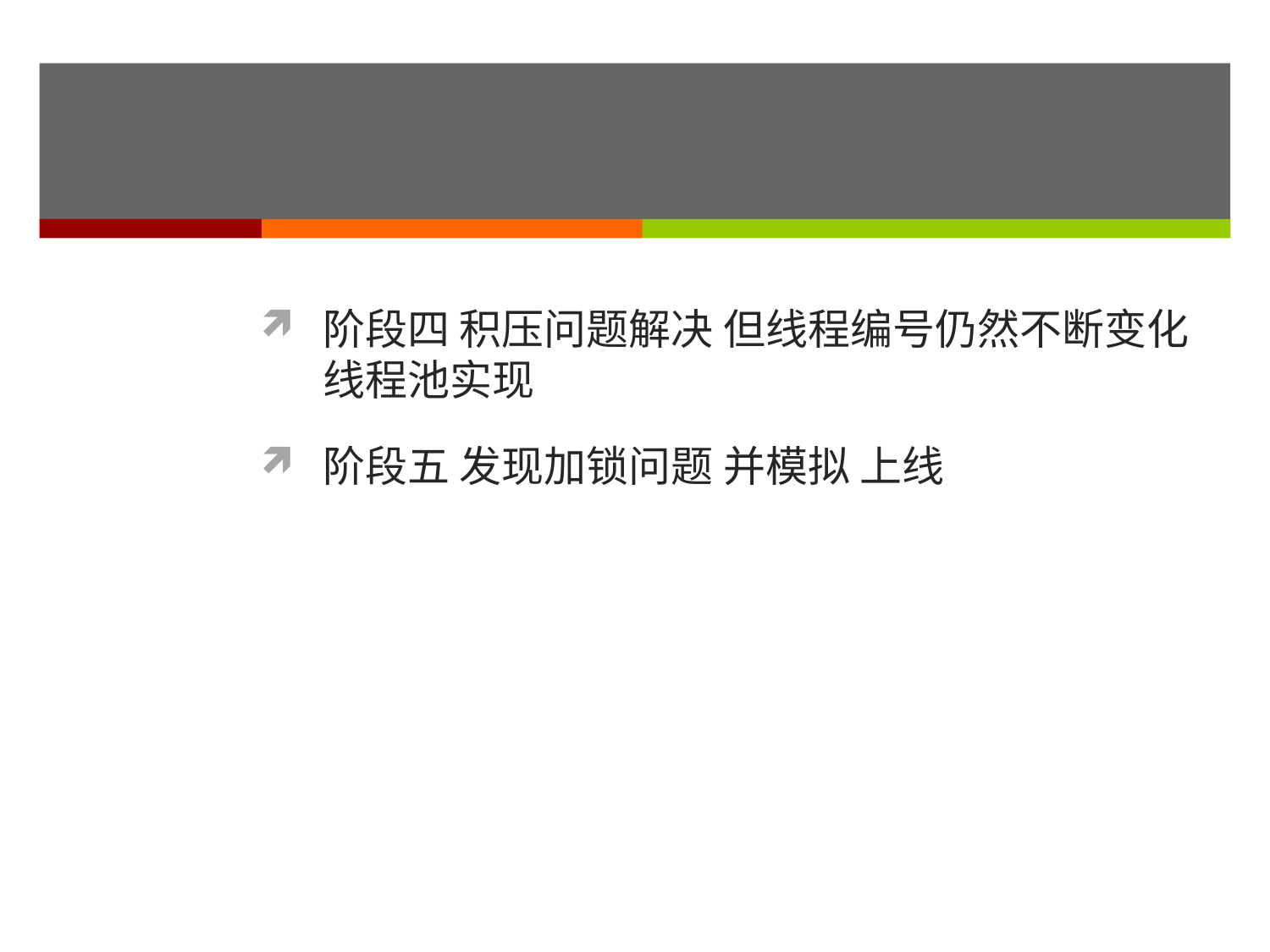

#
阶段四 积压问题解决 但线程编号仍然不断变化
线程池实现
阶段五 发现加锁问题 并模拟 上线